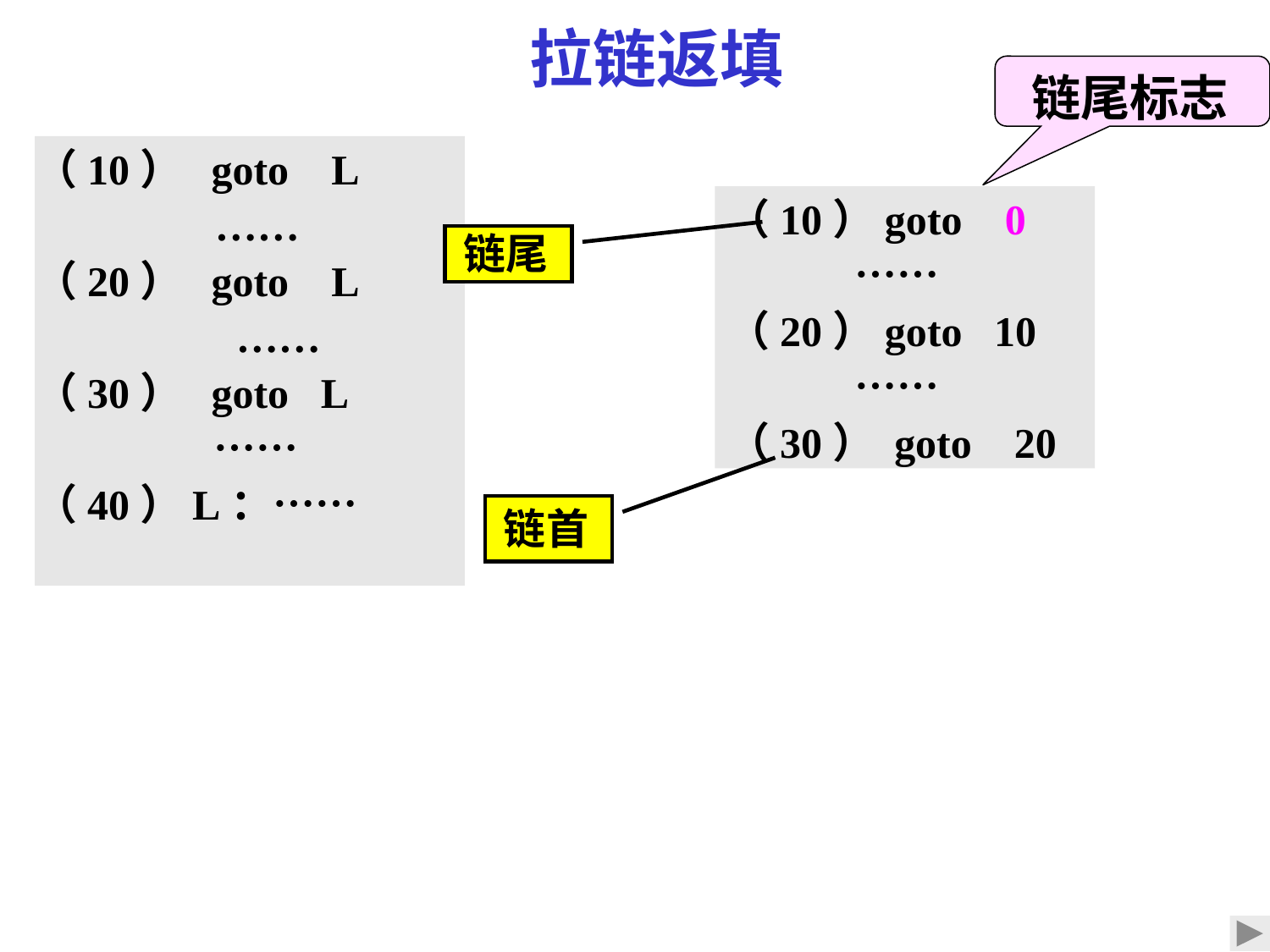

拉链返填
链尾标志
（10）  goto    L
                 ……
（20）  goto    L
	       ……
（30）  goto   L
        	　 ……
（40）L：……
（10）goto    0
　　　……
（20）goto   10
　　　……
（30） goto    20
链尾
链首